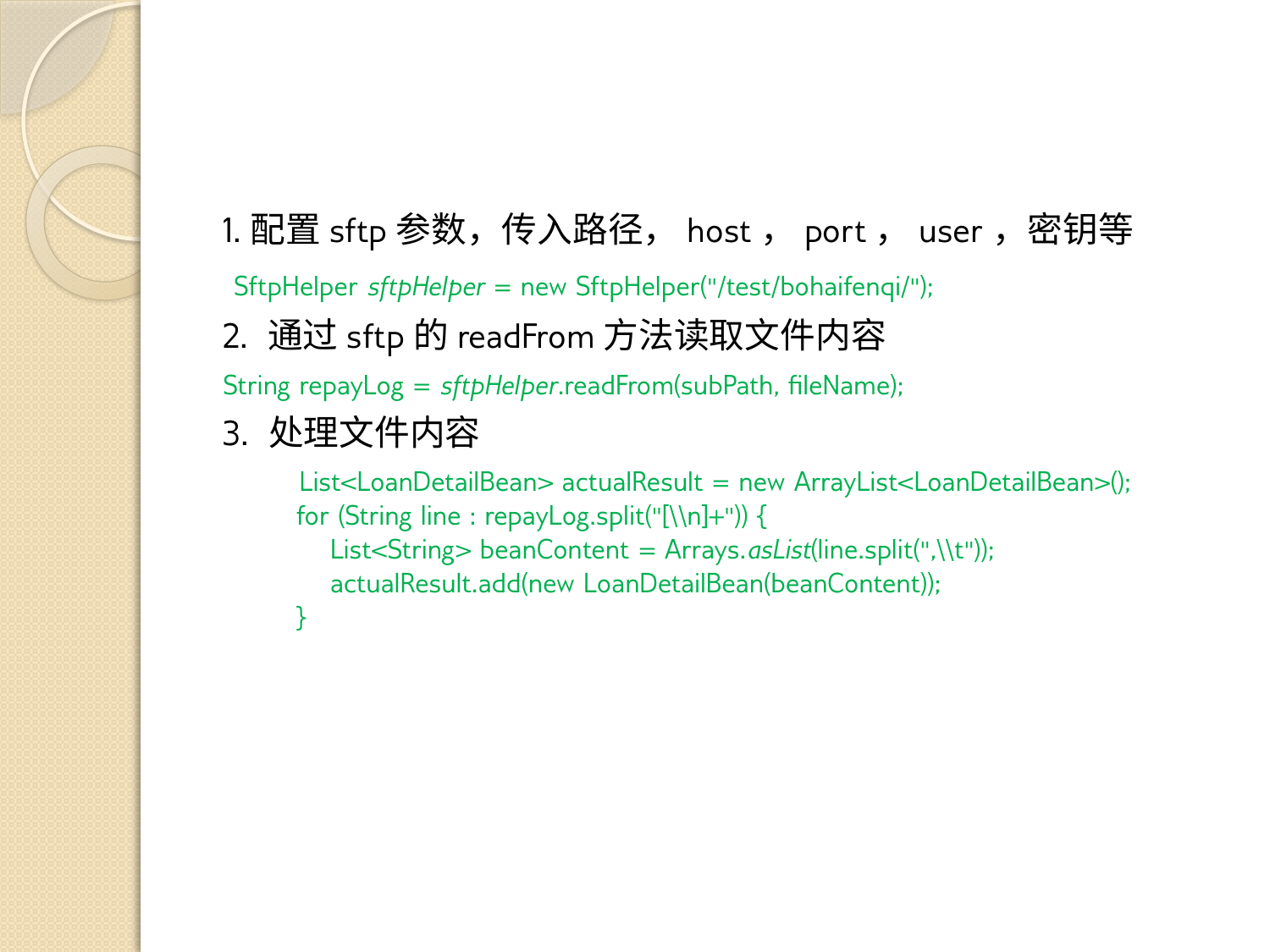

#
1.配置sftp参数，传入路径，host，port，user，密钥等
 SftpHelper sftpHelper = new SftpHelper("/test/bohaifenqi/");
2. 通过sftp的readFrom方法读取文件内容
String repayLog = sftpHelper.readFrom(subPath, fileName);
3. 处理文件内容
         List<LoanDetailBean> actualResult = new ArrayList<LoanDetailBean>();
    for (String line : repayLog.split("[\\n]+")) {
        List<String> beanContent = Arrays.asList(line.split(",\\t"));
        actualResult.add(new LoanDetailBean(beanContent));
    }